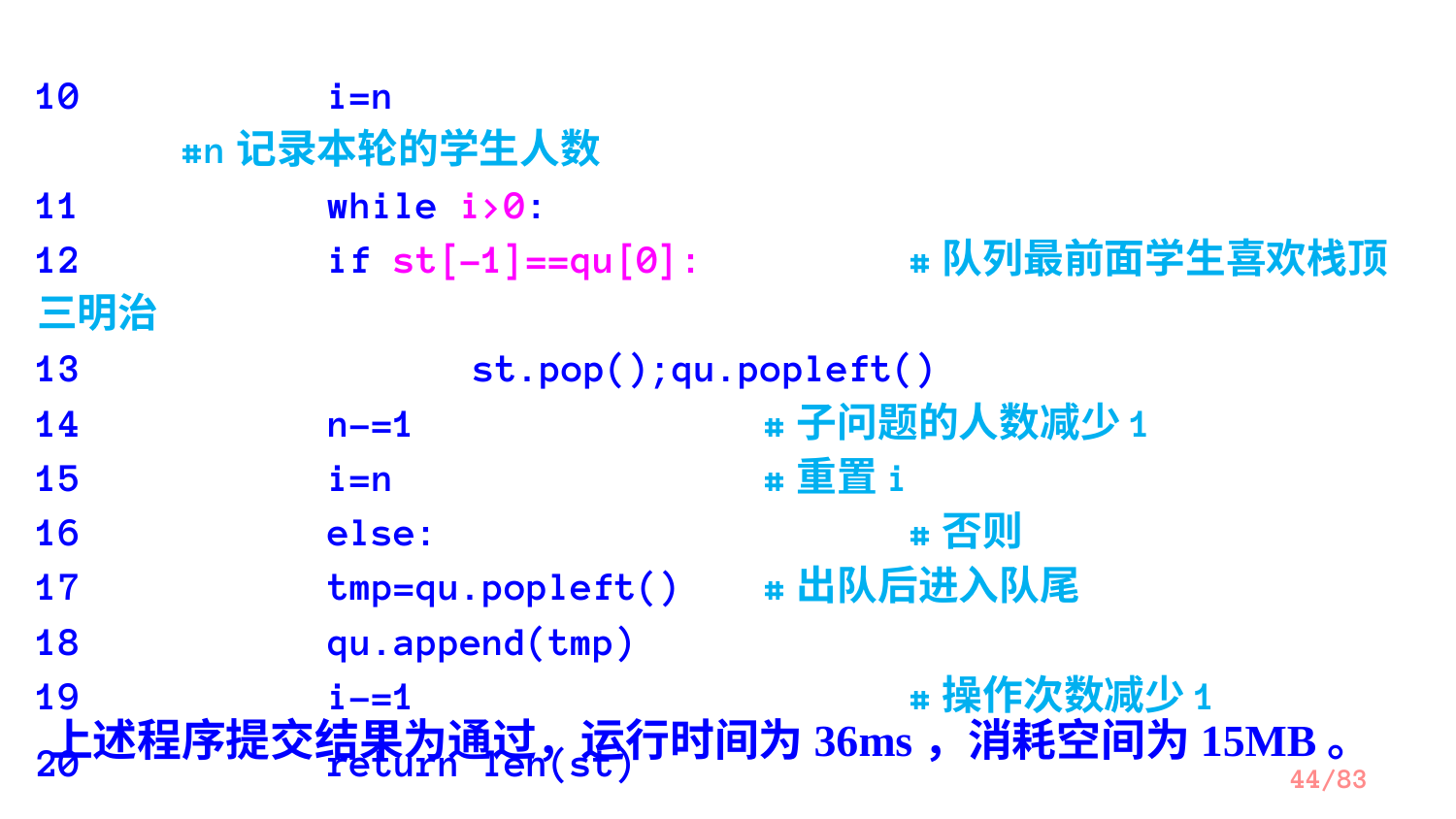

10  		i=n								#n记录本轮的学生人数
11     	while i>0:
12      	if st[-1]==qu[0]: 		#队列最前面学生喜欢栈顶三明治
13        		st.pop();qu.popleft()
14          	n-=1             	#子问题的人数减少1
15          	i=n               	#重置i
16        	else:               	#否则
17         	tmp=qu.popleft()  	#出队后进入队尾
18          	qu.append(tmp)
19          	i-=1          		#操作次数减少1
20   		return len(st)
上述程序提交结果为通过，运行时间为36ms，消耗空间为15MB。
44/83